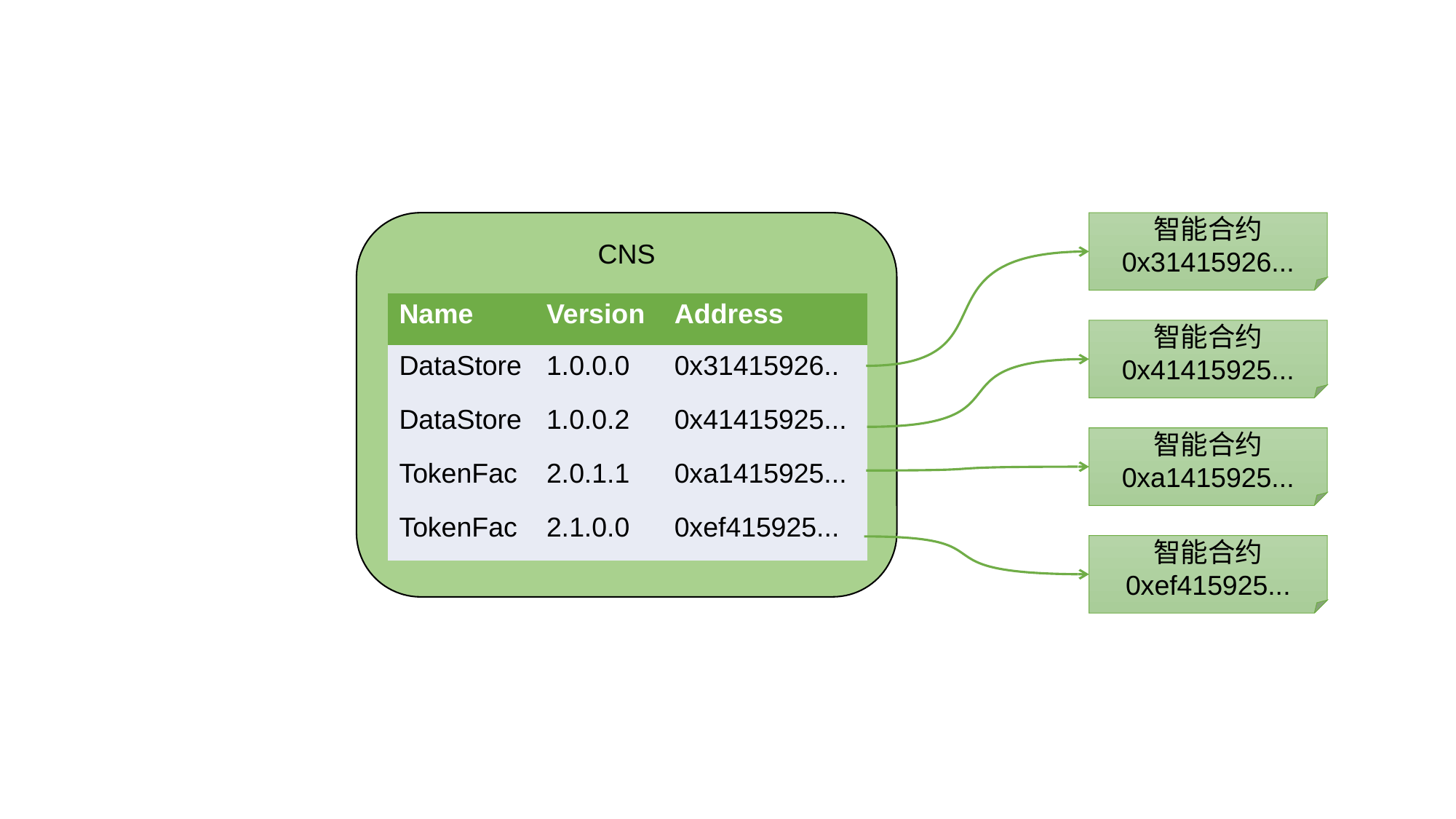

CNS
智能合约
0x31415926...
| Name | Version | Address |
| --- | --- | --- |
| DataStore | 1.0.0.0 | 0x31415926.. |
| DataStore | 1.0.0.2 | 0x41415925... |
| TokenFac | 2.0.1.1 | 0xa1415925... |
| TokenFac | 2.1.0.0 | 0xef415925... |
智能合约
0x41415925...
智能合约
0xa1415925...
智能合约
0xef415925...